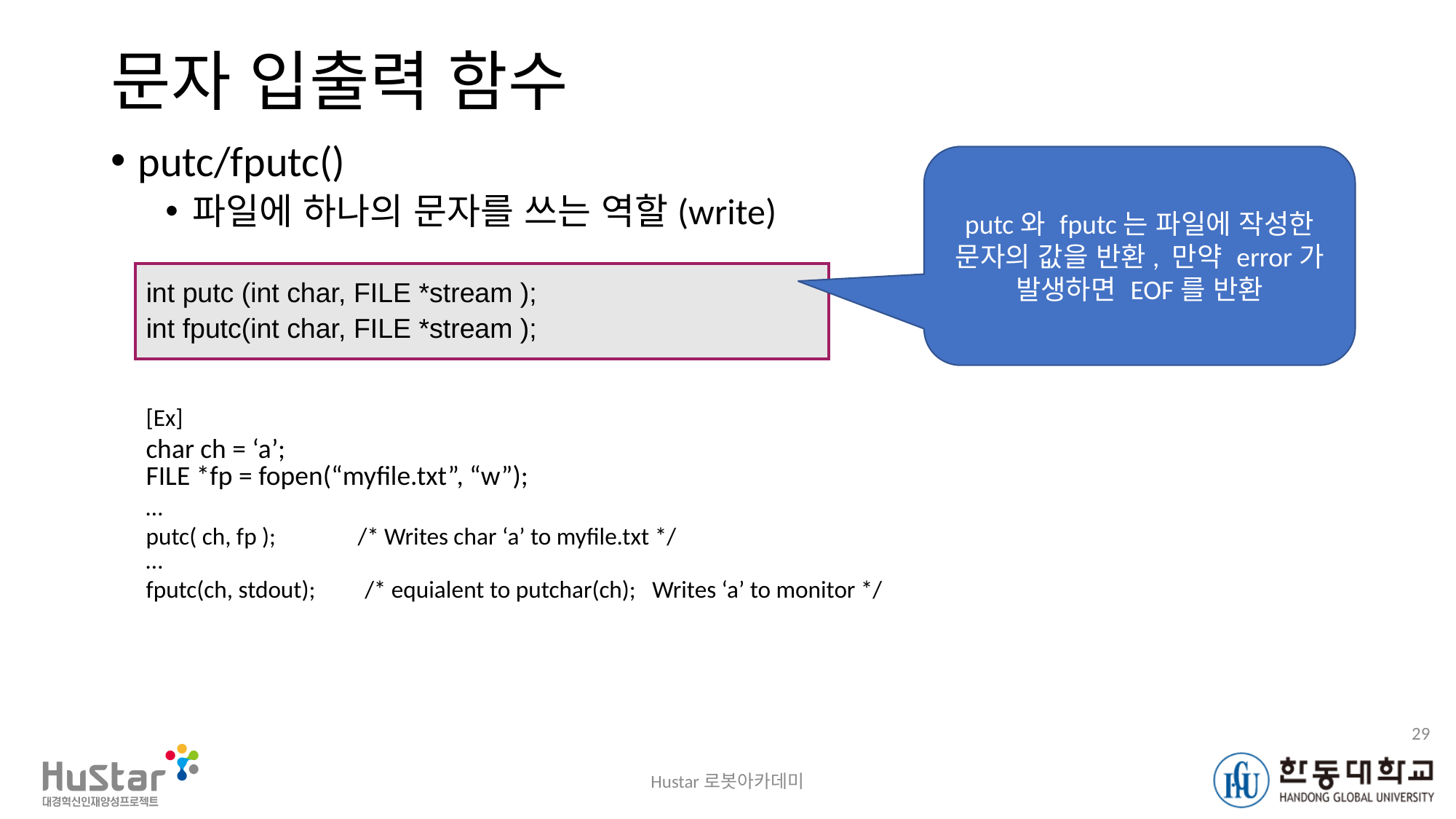

# 문자 입출력 함수
putc/fputc()
파일에 하나의 문자를 쓰는 역할(write)
putc와 fputc는 파일에 작성한 문자의 값을 반환, 만약 error가 발생하면 EOF를 반환
| int putc (int char, FILE \*stream ); int fputc(int char, FILE \*stream ); |
| --- |
| [Ex] char ch = ‘a’; FILE \*fp = fopen(“myfile.txt”, “w”); … putc( ch, fp ); /\* Writes char ‘a’ to myfile.txt \*/ … fputc(ch, stdout); /\* equialent to putchar(ch); Writes ‘a’ to monitor \*/ |
| --- |
29
Hustar로봇아카데미